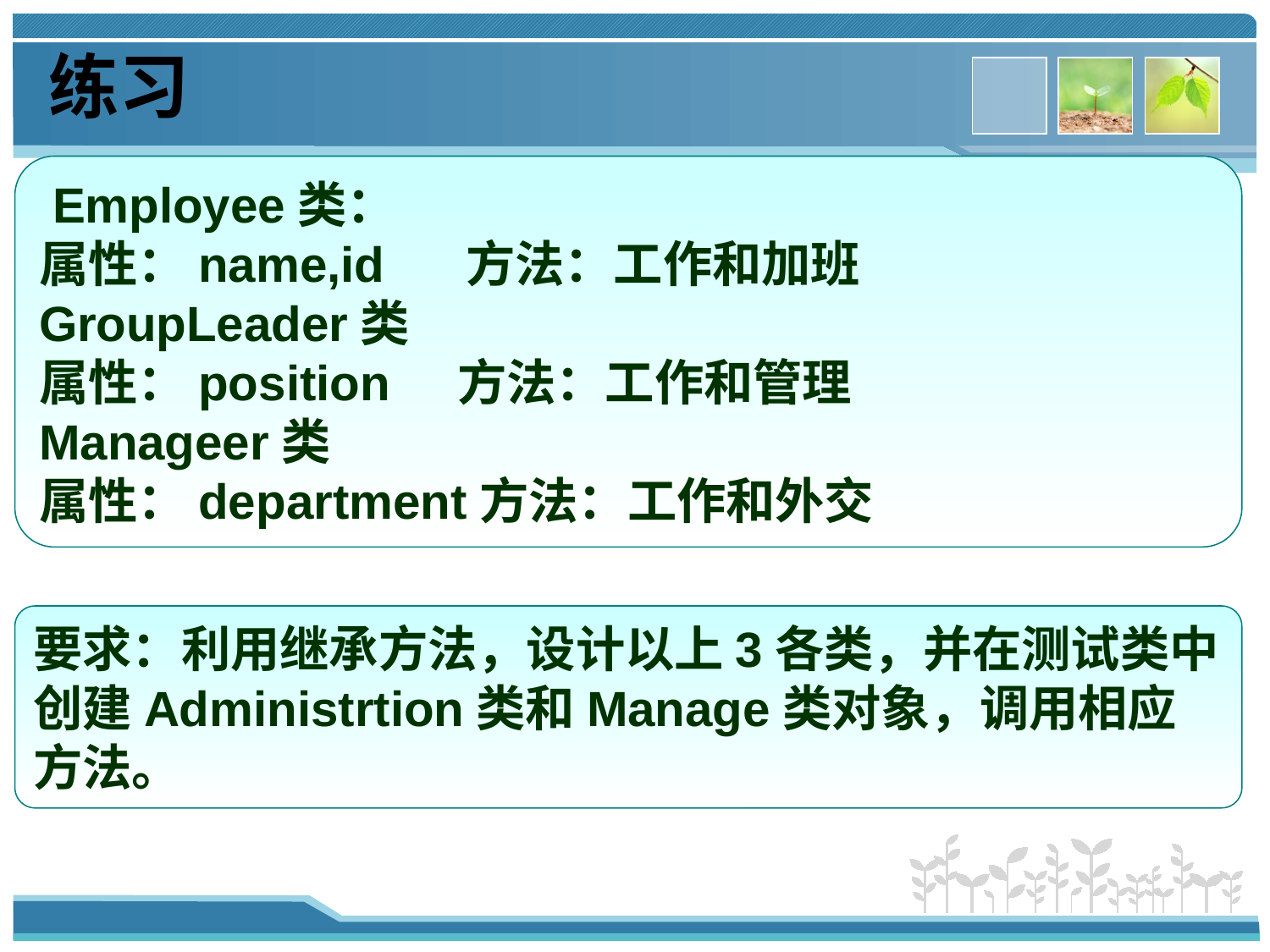

练习
 Employee类：
属性：name,id     方法：工作和加班
GroupLeader类
属性：position    方法：工作和管理
Manageer类
属性：department方法：工作和外交
要求：利用继承方法，设计以上3各类，并在测试类中
创建Administrtion类和Manage类对象，调用相应方法。